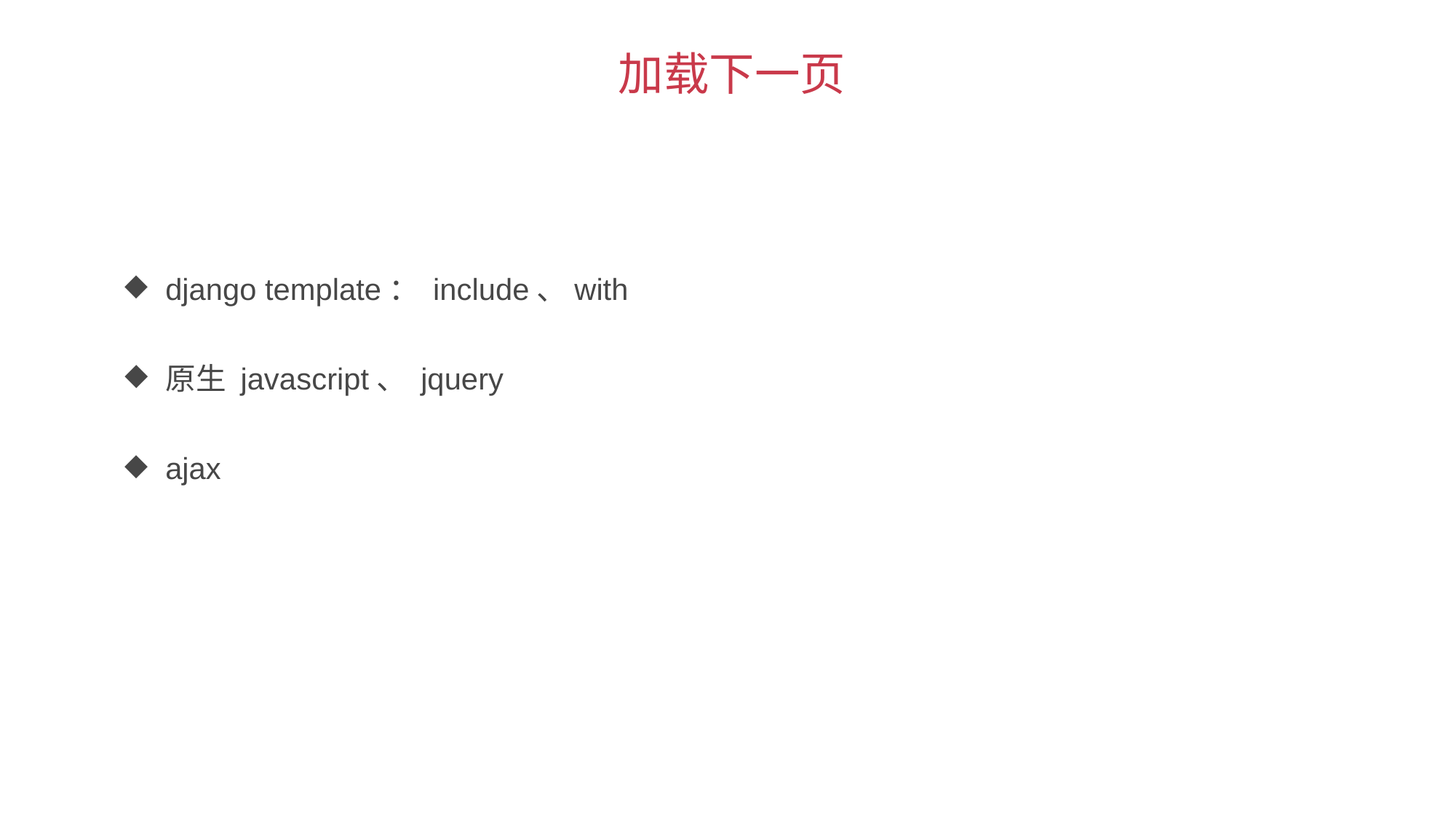

加载下一页
django template： include、with
原生 javascript、 jquery
ajax